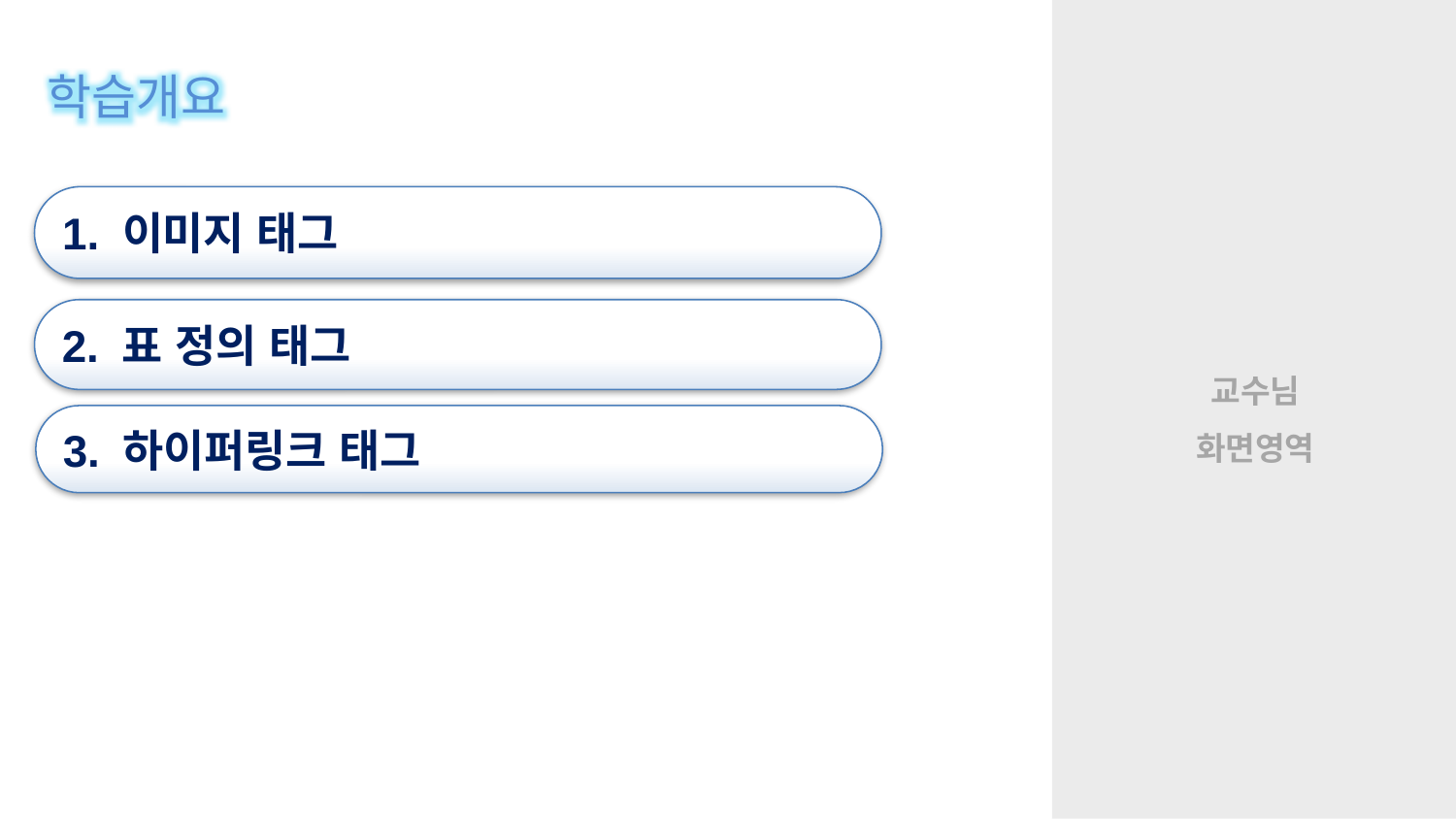

학습개요
1. 이미지 태그
2. 표 정의 태그
3. 하이퍼링크 태그